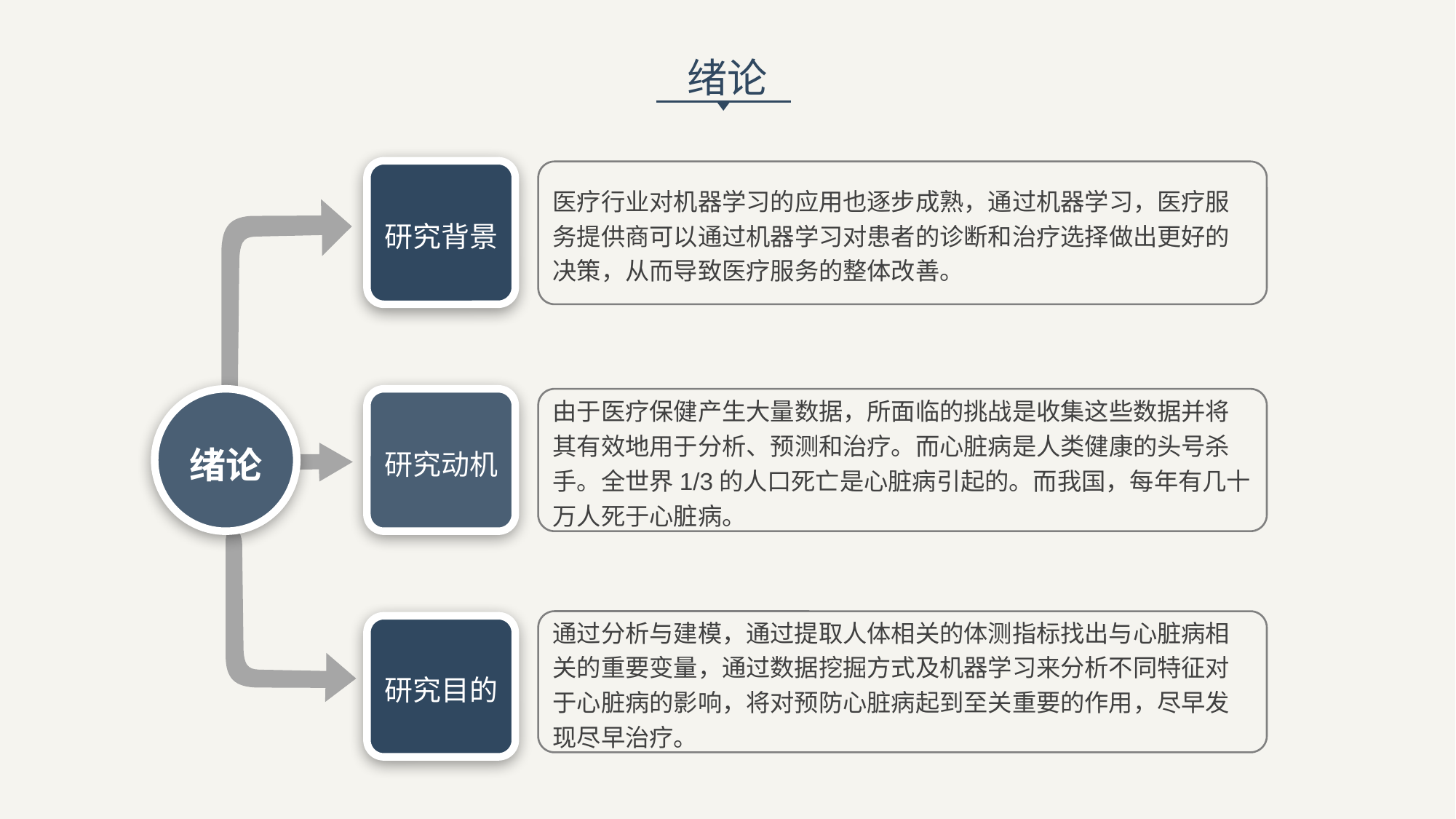

绪论
研究背景
医疗行业对机器学习的应用也逐步成熟，通过机器学习，医疗服务提供商可以通过机器学习对患者的诊断和治疗选择做出更好的决策，从而导致医疗服务的整体改善。

绪论
研究动机
由于医疗保健产生大量数据，所面临的挑战是收集这些数据并将其有效地用于分析、预测和治疗。而心脏病是人类健康的头号杀手。全世界1/3的人口死亡是心脏病引起的。而我国，每年有几十万人死于心脏病。

通过分析与建模，通过提取人体相关的体测指标找出与心脏病相关的重要变量，通过数据挖掘方式及机器学习来分析不同特征对于心脏病的影响，将对预防心脏病起到至关重要的作用，尽早发现尽早治疗。
研究目的
延迟符号